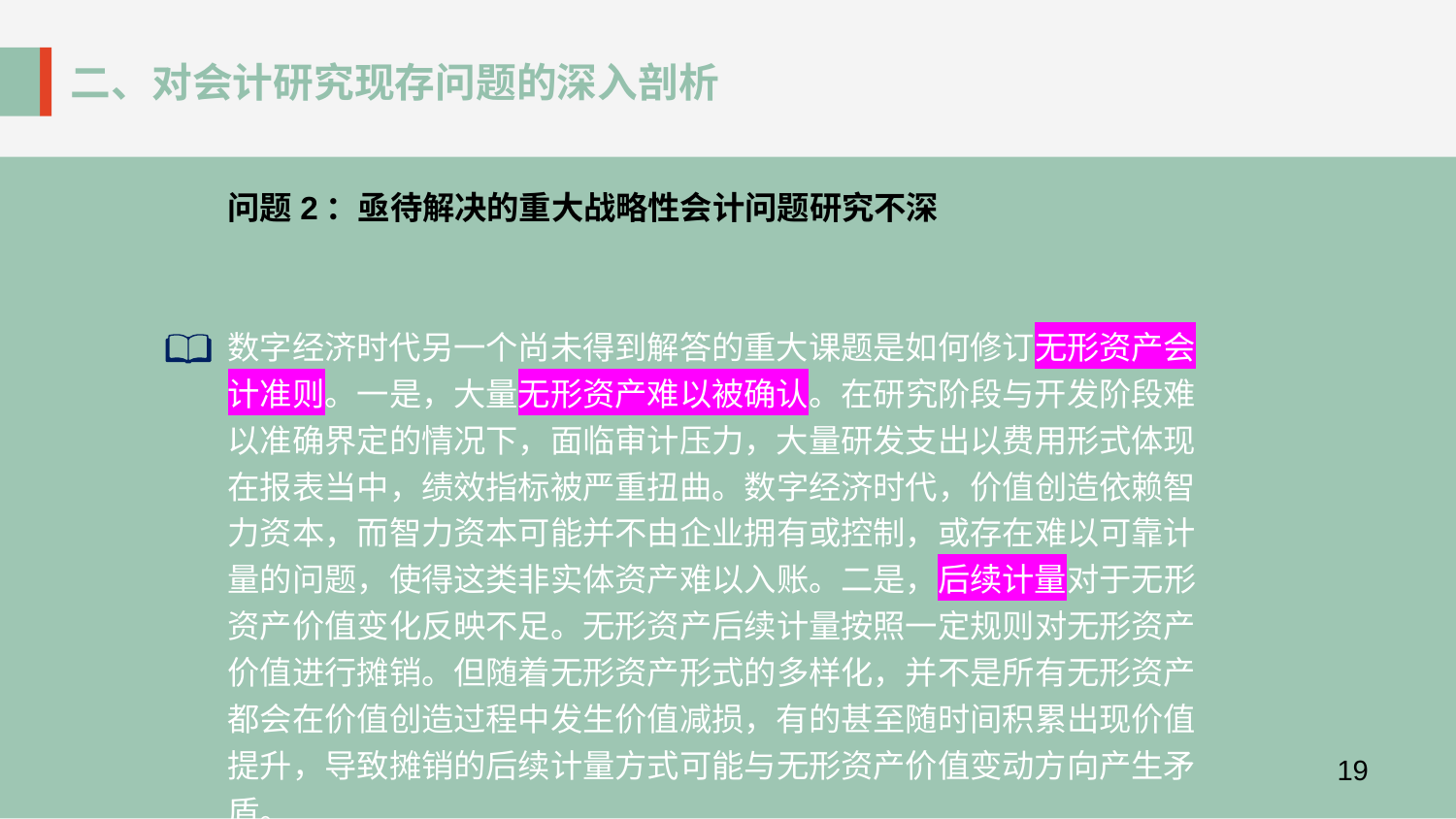

二、对会计研究现存问题的深入剖析

问题2：亟待解决的重大战略性会计问题研究不深

数字经济时代另一个尚未得到解答的重大课题是如何修订无形资产会计准则。一是，大量无形资产难以被确认。在研究阶段与开发阶段难以准确界定的情况下，面临审计压力，大量研发支出以费用形式体现在报表当中，绩效指标被严重扭曲。数字经济时代，价值创造依赖智力资本，而智力资本可能并不由企业拥有或控制，或存在难以可靠计量的问题，使得这类非实体资产难以入账。二是，后续计量对于无形资产价值变化反映不足。无形资产后续计量按照一定规则对无形资产价值进行摊销。但随着无形资产形式的多样化，并不是所有无形资产都会在价值创造过程中发生价值减损，有的甚至随时间积累出现价值提升，导致摊销的后续计量方式可能与无形资产价值变动方向产生矛盾。

19